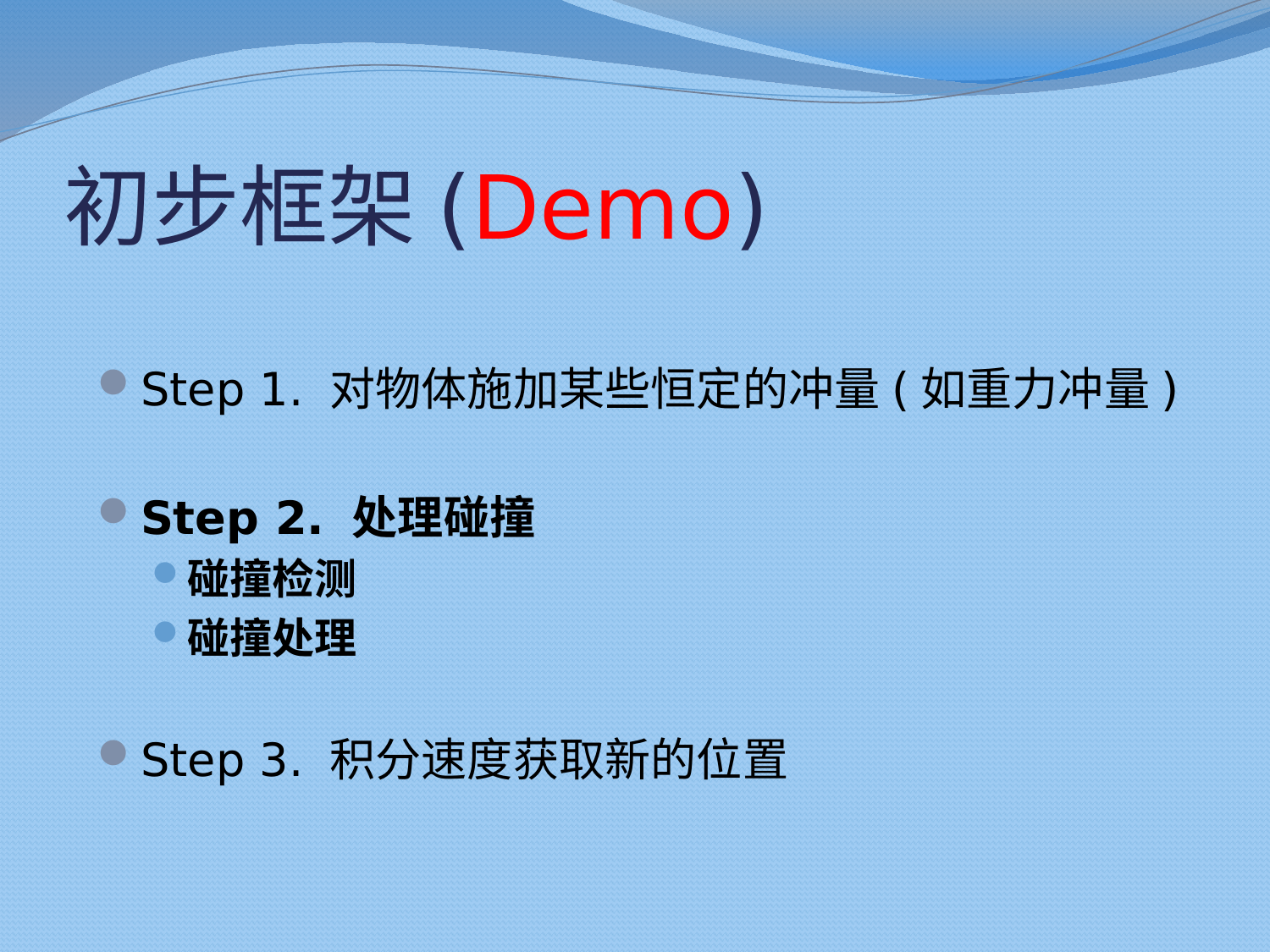

# 初步框架(Demo)

Step 1. 对物体施加某些恒定的冲量(如重力冲量)

Step 2. 处理碰撞
碰撞检测
碰撞处理

Step 3. 积分速度获取新的位置